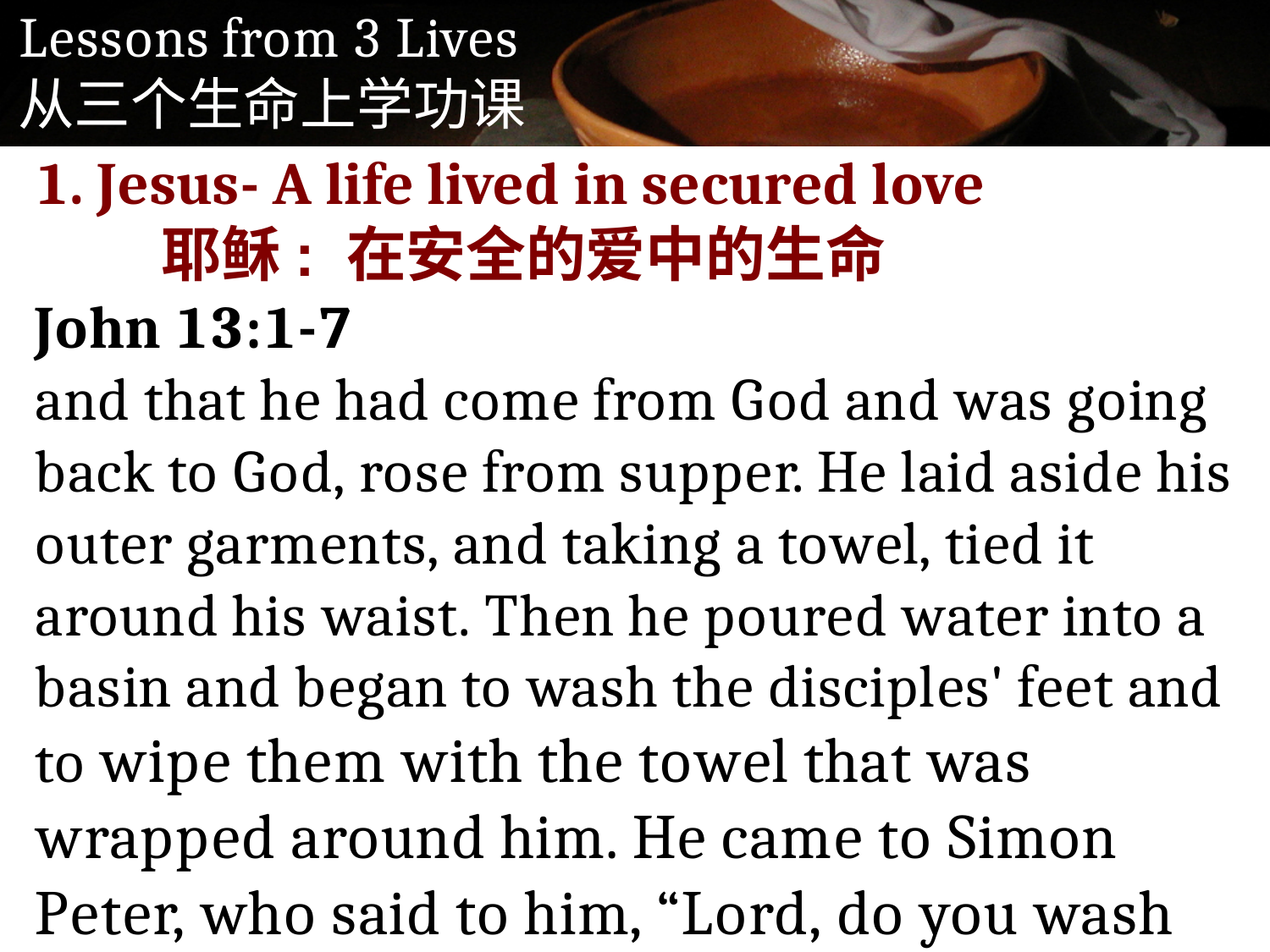

1. Jesus- A life lived in secured love
	耶稣: 在安全的爱中的生命
John 13:1-7
and that he had come from God and was going back to God, rose from supper. He laid aside his outer garments, and taking a towel, tied it around his waist. Then he poured water into a basin and began to wash the disciples' feet and to wipe them with the towel that was wrapped around him. He came to Simon Peter, who said to him, “Lord, do you wash